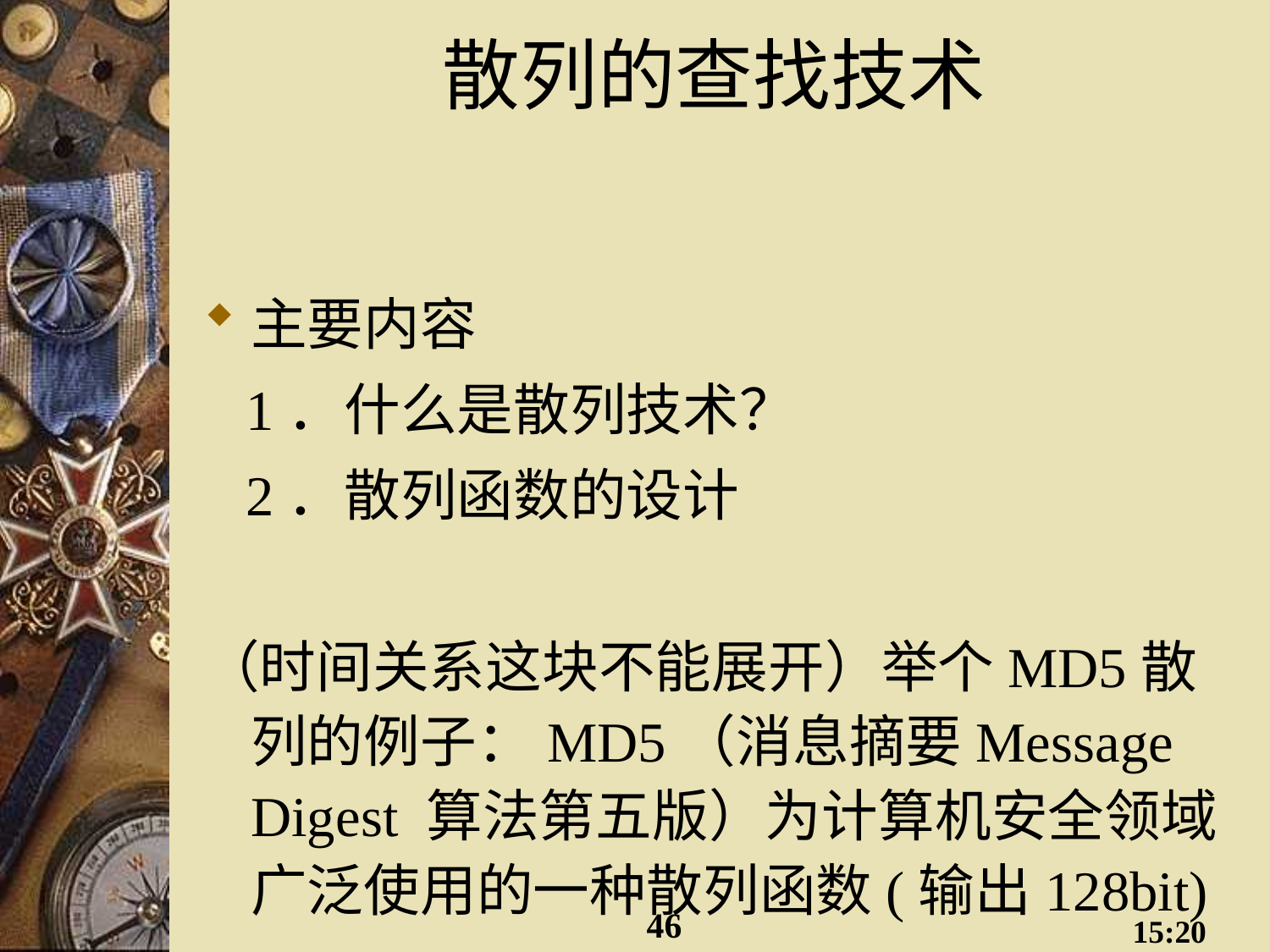

# 散列的查找技术
主要内容
   1．什么是散列技术？
   2．散列函数的设计

（时间关系这块不能展开）举个MD5散列的例子：MD5（消息摘要Message Digest 算法第五版）为计算机安全领域广泛使用的一种散列函数(输出128bit)